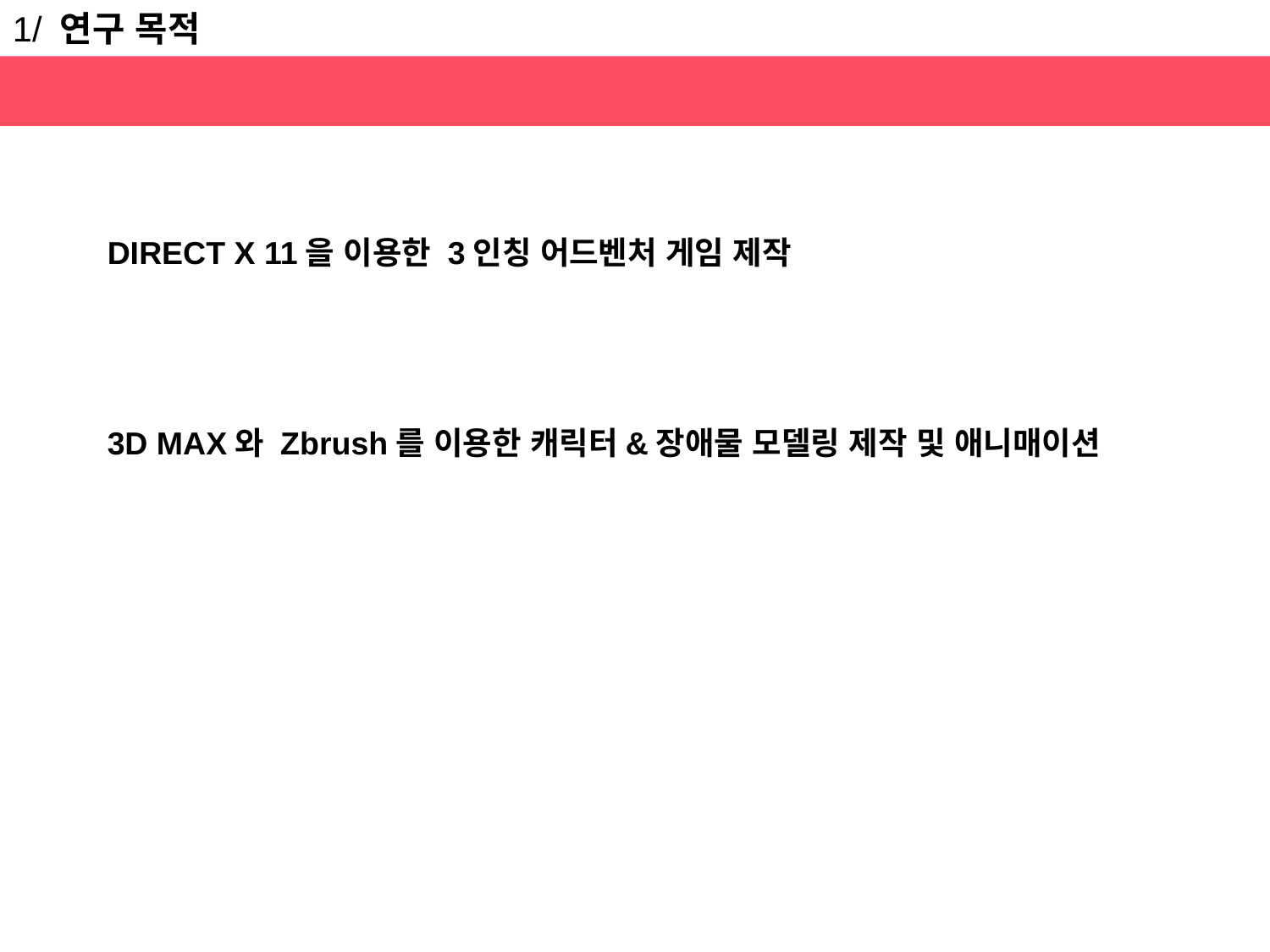

1/ 연구 목적

DIRECT X 11을 이용한 3인칭 어드벤처 게임 제작

3D MAX와 Zbrush를 이용한 캐릭터&장애물 모델링 제작 및 애니매이션